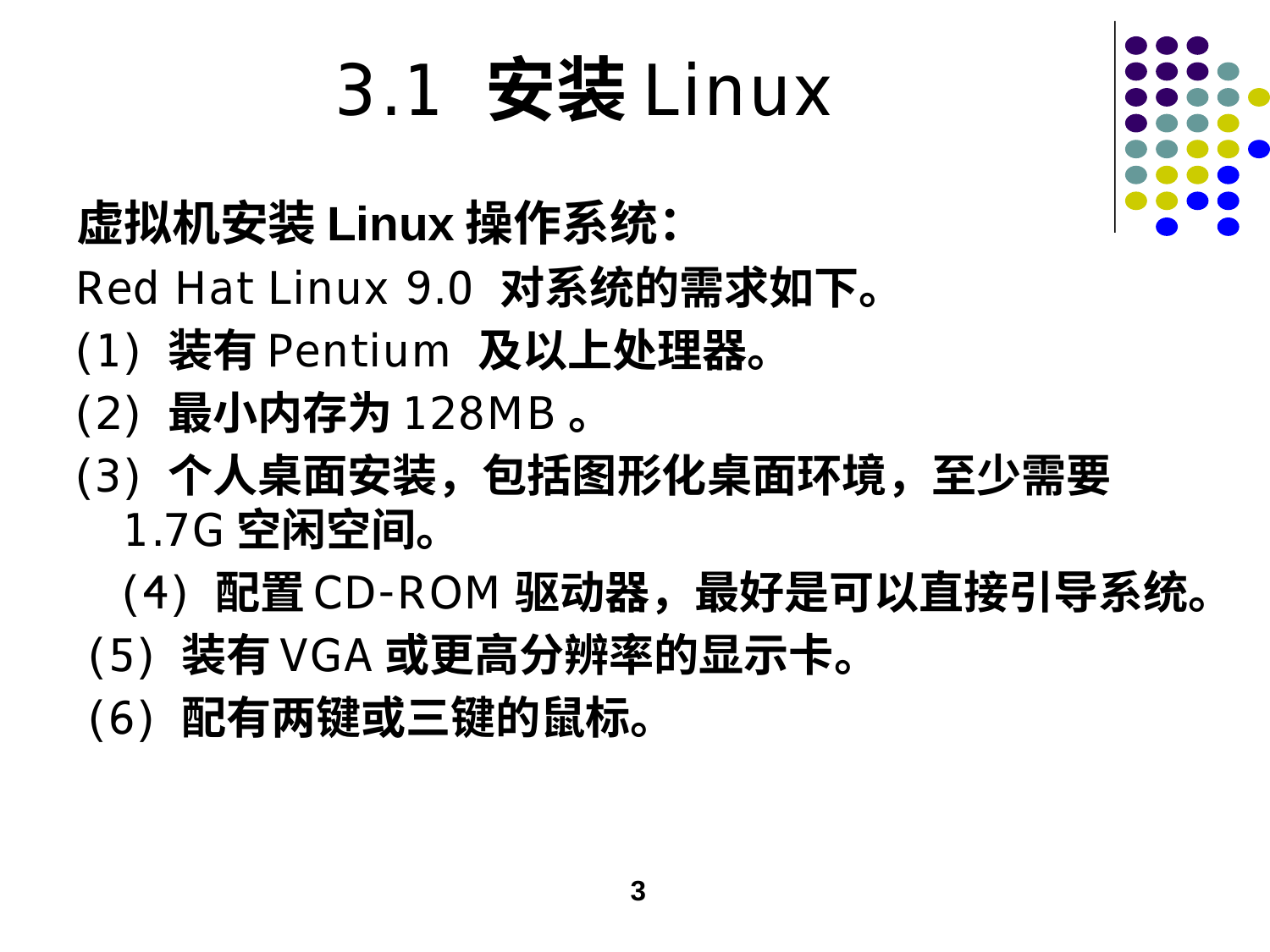

# 3.1 安装Linux
虚拟机安装Linux操作系统：
Red Hat Linux 9.0 对系统的需求如下。
(1) 装有Pentium 及以上处理器。
(2) 最小内存为128MB。
(3) 个人桌面安装，包括图形化桌面环境，至少需要 1.7G空闲空间。
 	(4) 配置CD-ROM驱动器，最好是可以直接引导系统。
 (5) 装有VGA或更高分辨率的显示卡。
 (6) 配有两键或三键的鼠标。
3